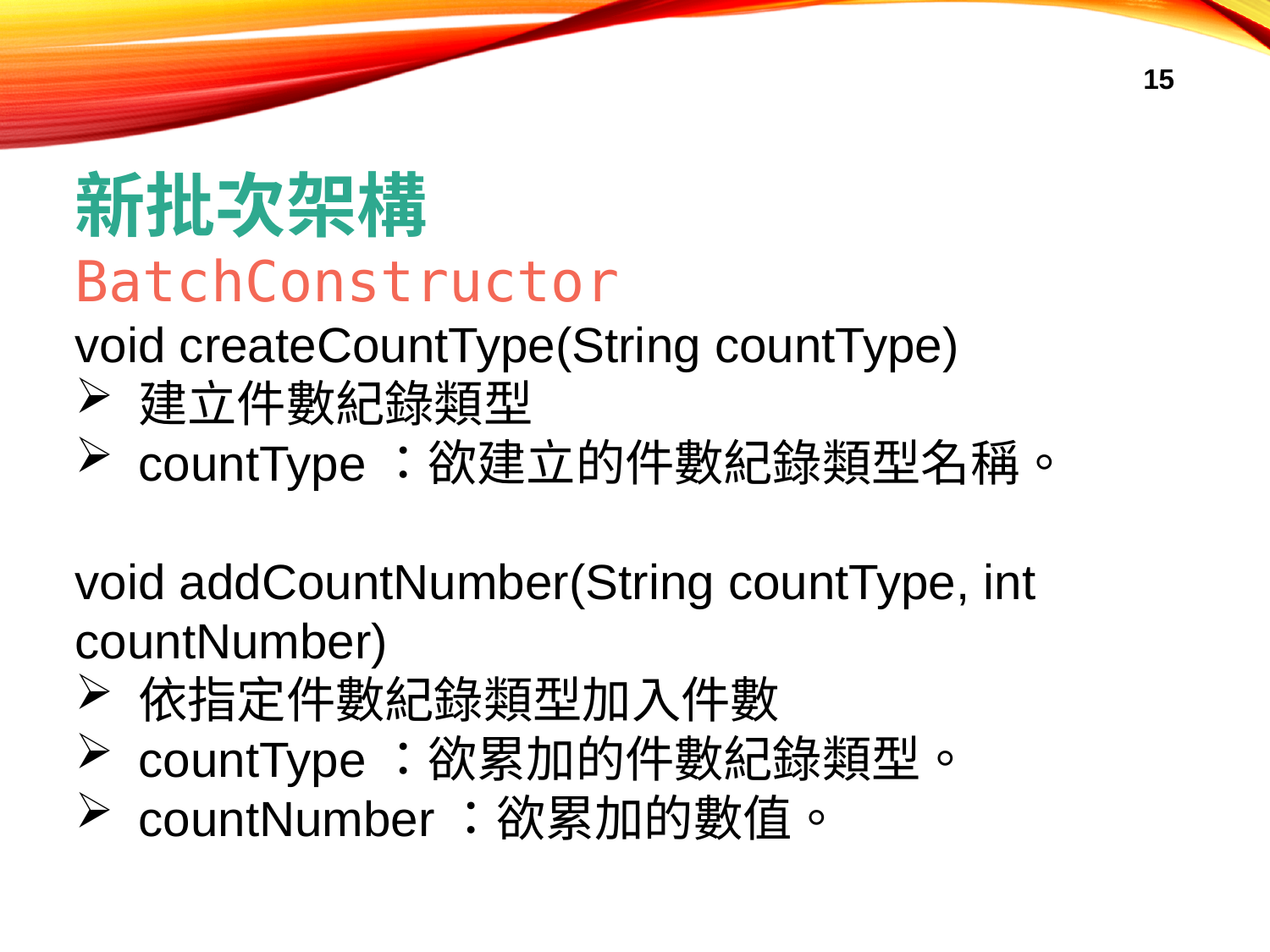

15
新批次架構
BatchConstructor
void createCountType(String countType)
建立件數紀錄類型
countType：欲建立的件數紀錄類型名稱。

void addCountNumber(String countType, int countNumber)
依指定件數紀錄類型加入件數
countType：欲累加的件數紀錄類型。
countNumber：欲累加的數值。